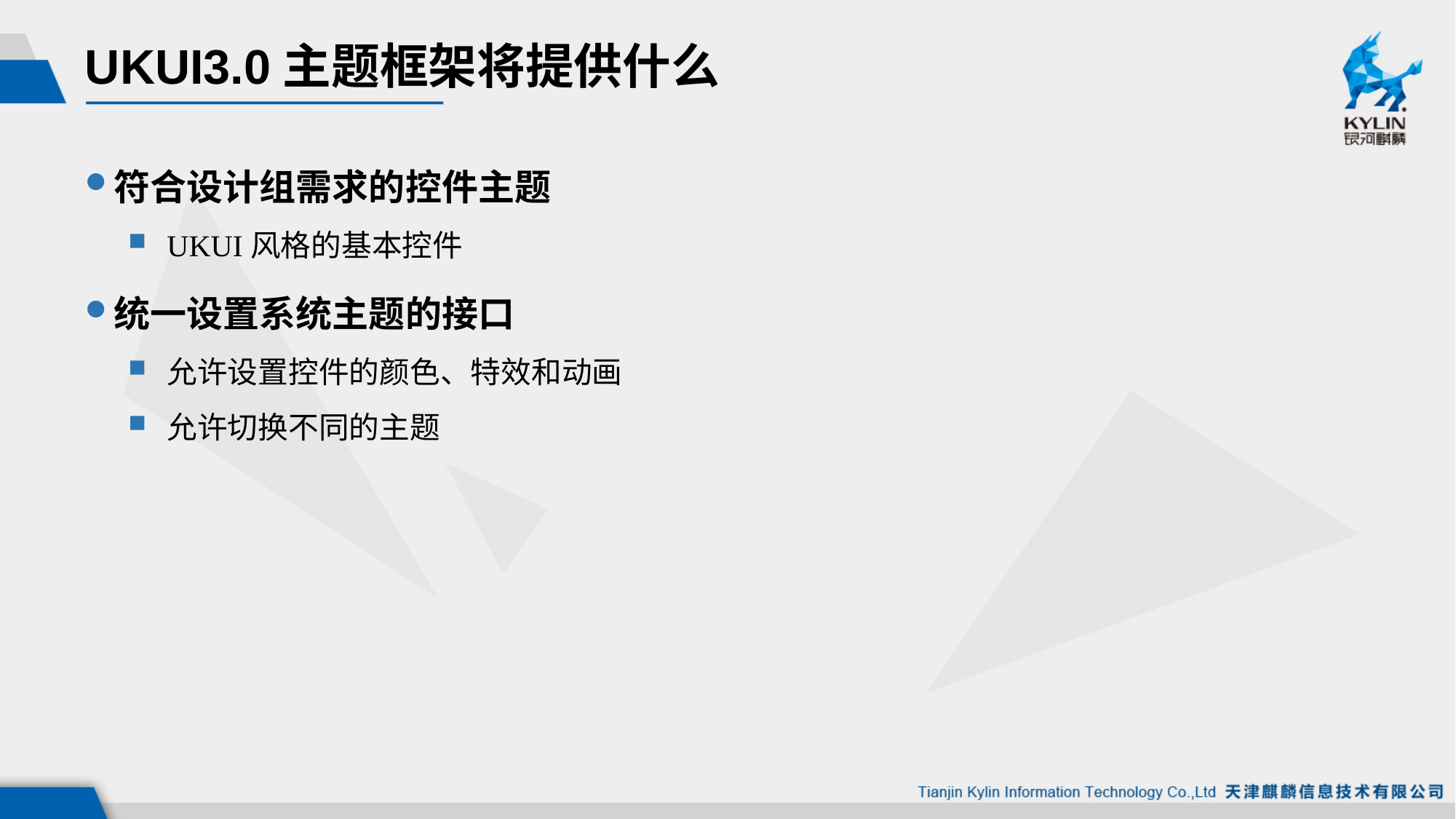

# UKUI3.0主题框架将提供什么
符合设计组需求的控件主题
UKUI风格的基本控件
统一设置系统主题的接口
允许设置控件的颜色、特效和动画
允许切换不同的主题